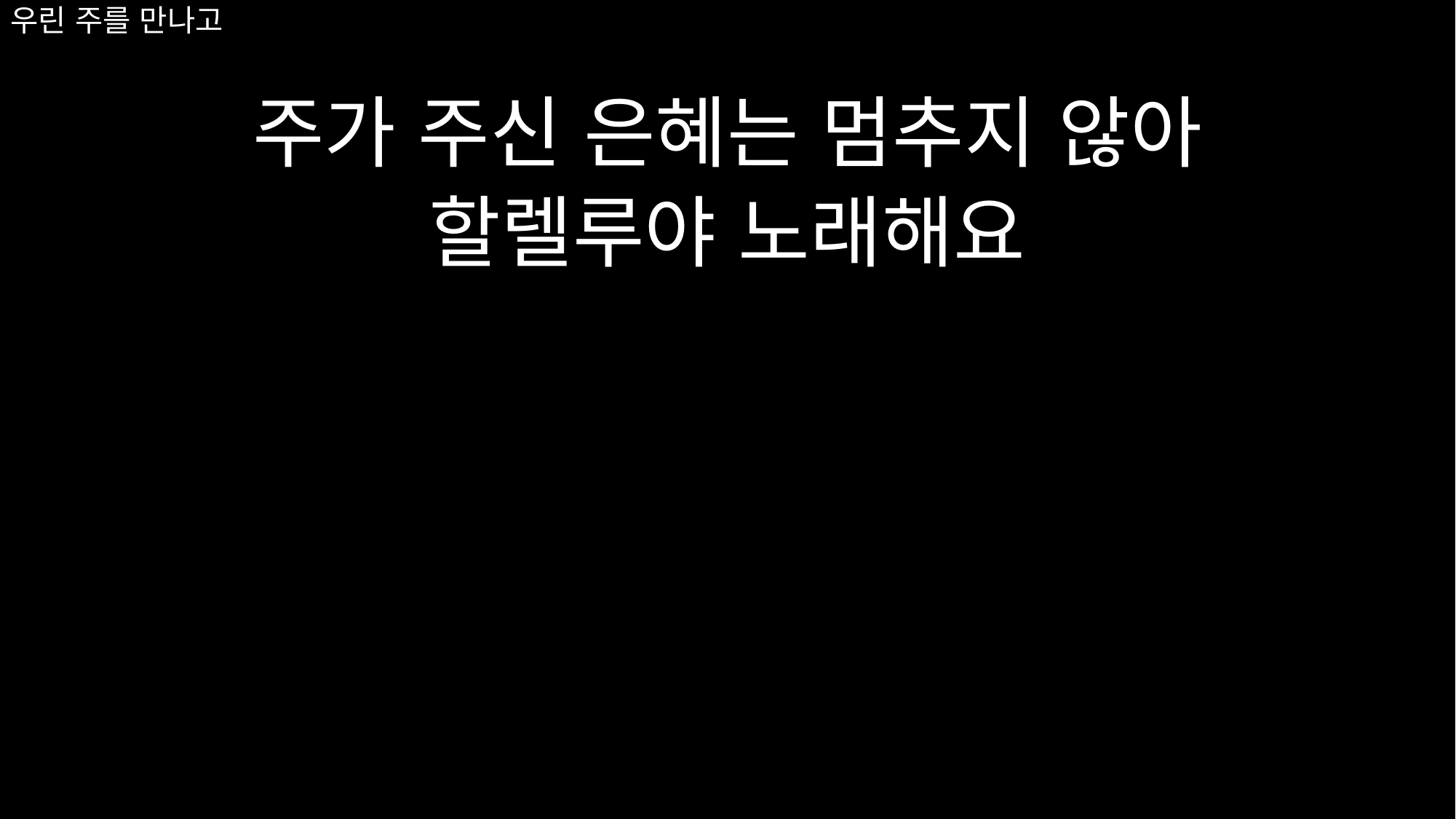

# 우린 주를 만나고
주가 주신 은혜는 멈추지 않아
할렐루야 노래해요